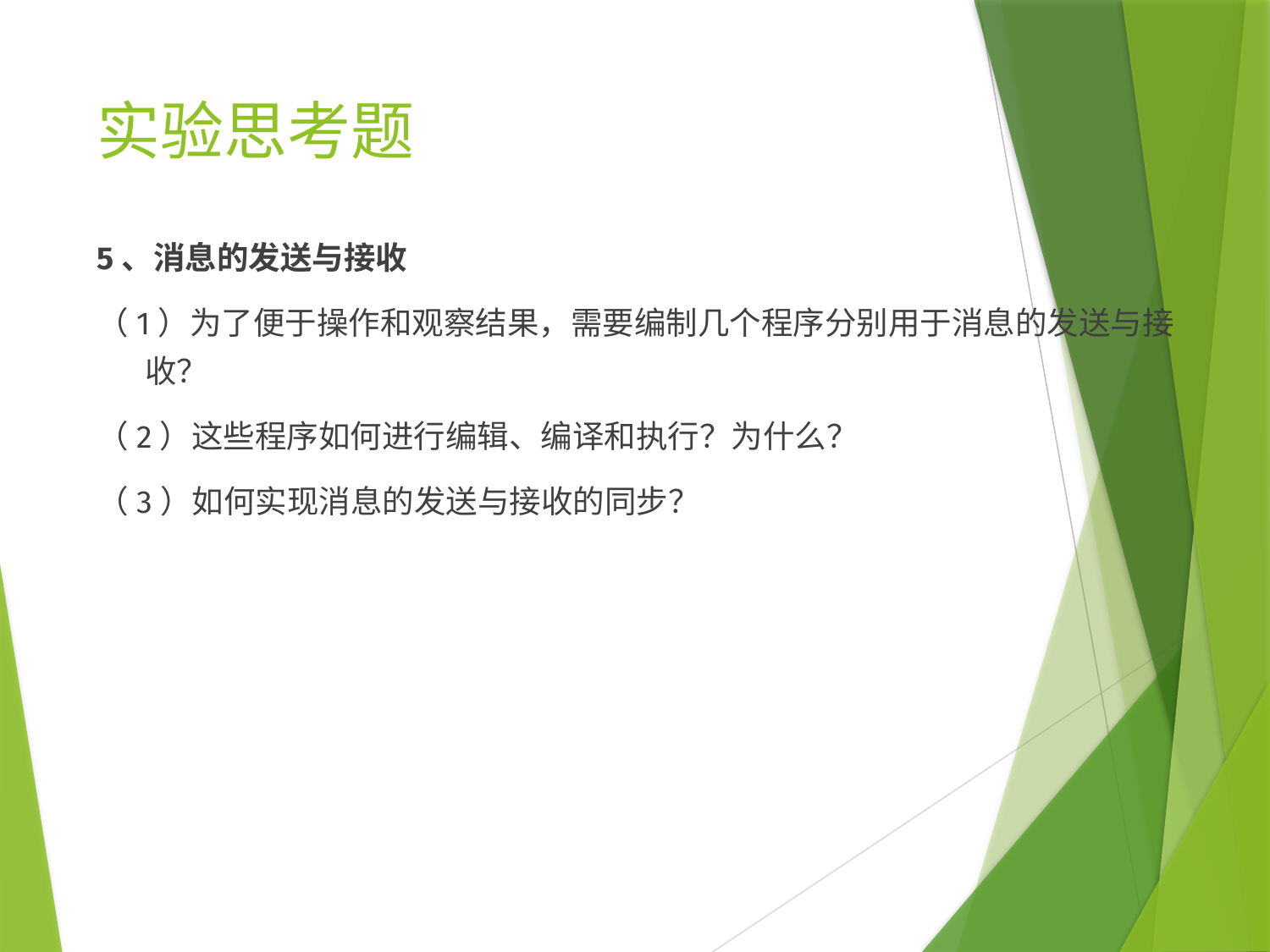

# 实验思考题
5、消息的发送与接收
（1）为了便于操作和观察结果，需要编制几个程序分别用于消息的发送与接收？
（2）这些程序如何进行编辑、编译和执行？为什么？
（3）如何实现消息的发送与接收的同步？